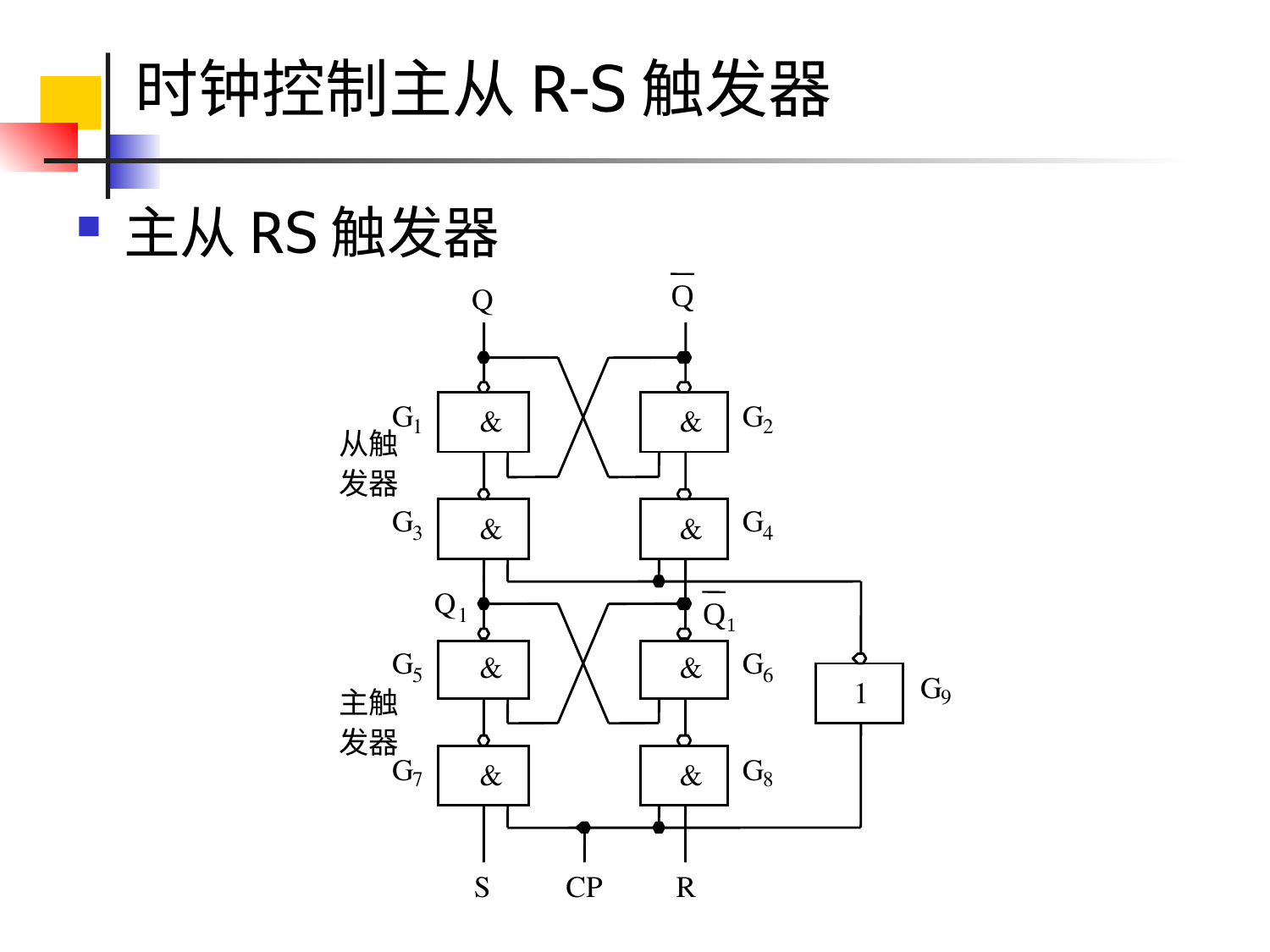

# 时钟控制主从R-S触发器
主从RS触发器

Q
Q

G
G
 &
 &
1
2
从触

发器

G
G
 &
 &
3
4

Q

Q
1

1

G
G
 &
 &

5
6

G
1
9
主触

发器

G
G
 &
 &
7
8

S
CP
R